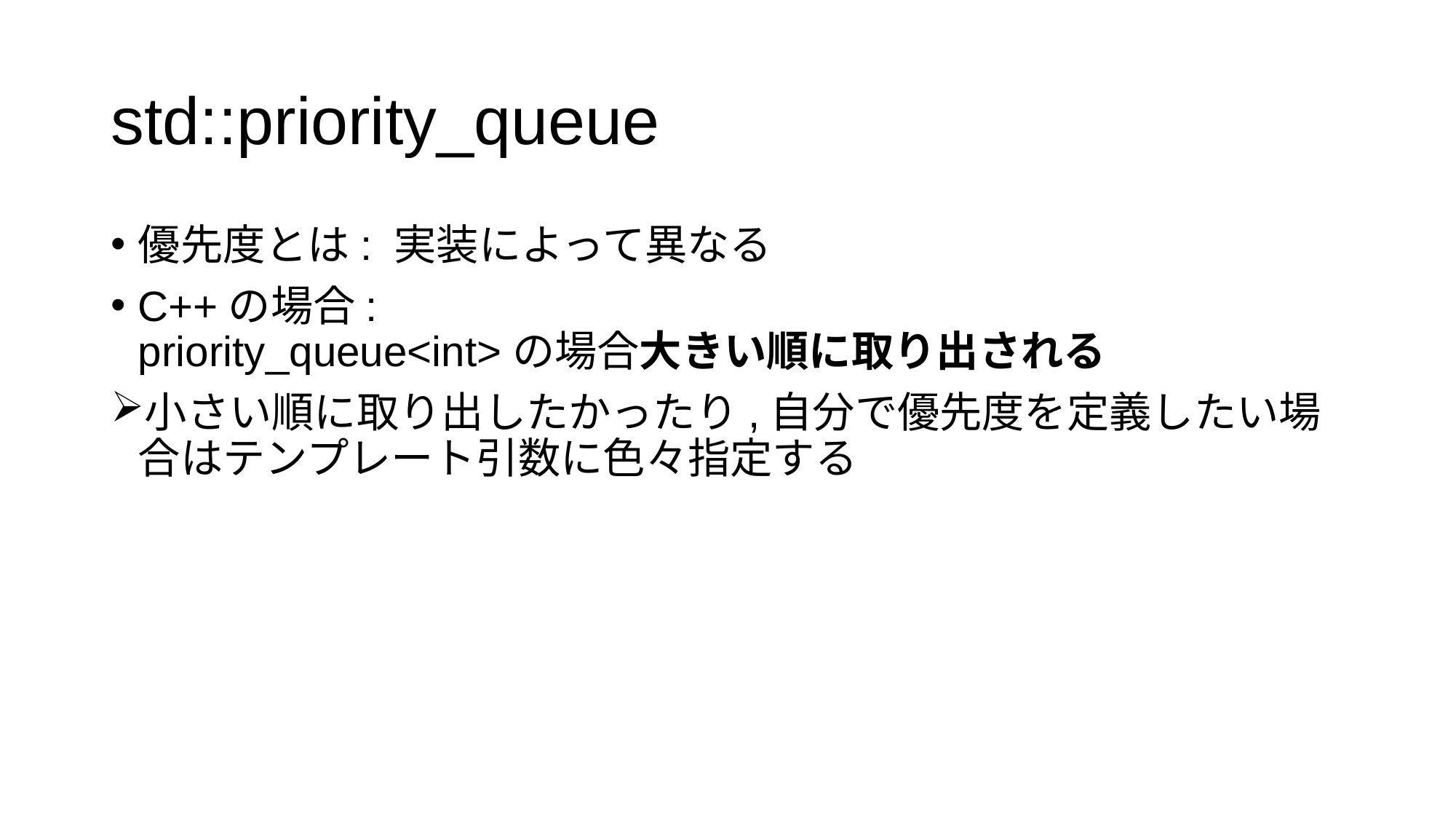

# std::priority_queue
優先度とは: 実装によって異なる
C++の場合:
priority_queue<int>の場合大きい順に取り出される
小さい順に取り出したかったり,自分で優先度を定義したい場合はテンプレート引数に色々指定する